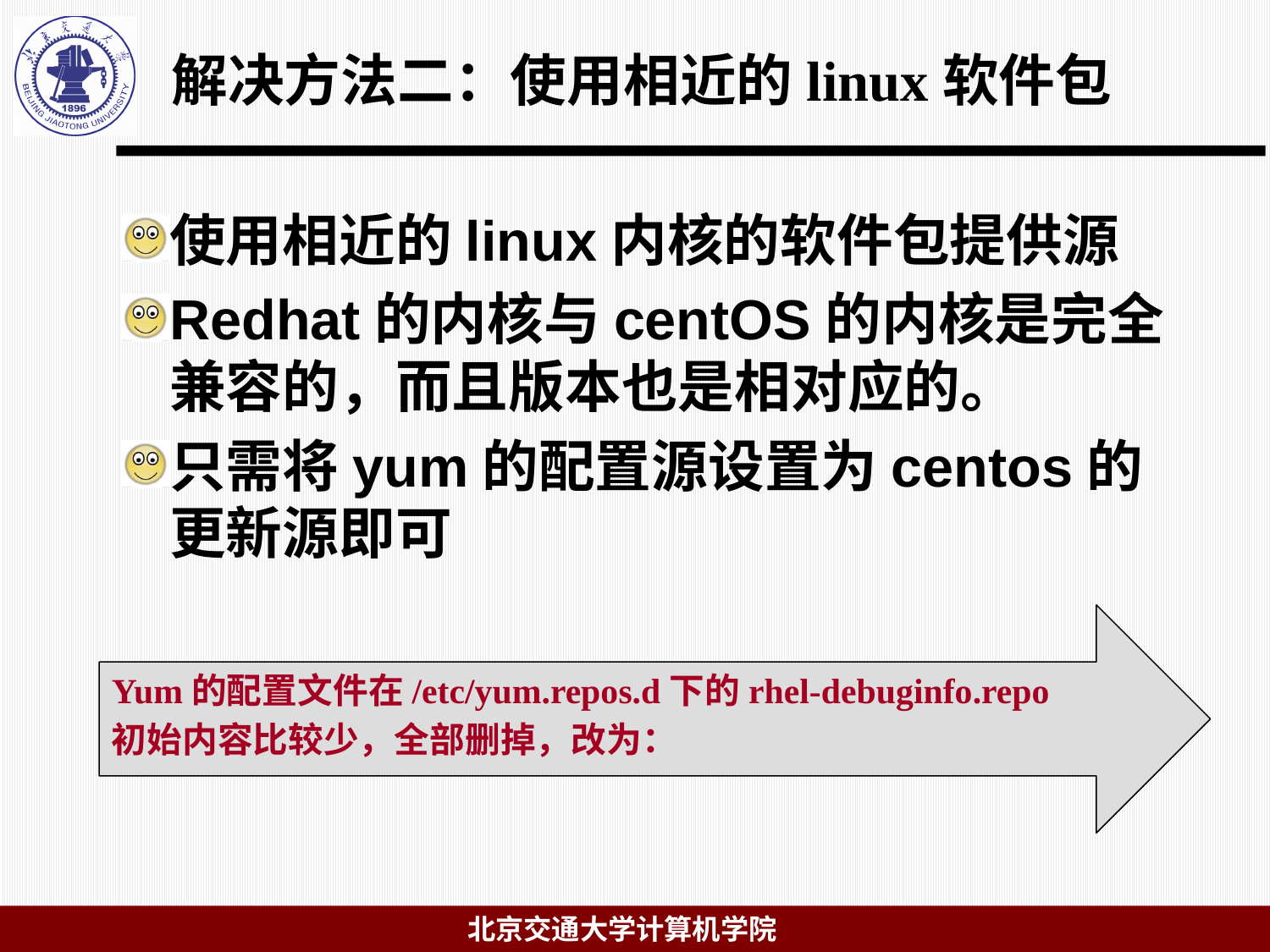

# 解决方法二：使用相近的linux软件包
使用相近的linux内核的软件包提供源
Redhat的内核与centOS的内核是完全兼容的，而且版本也是相对应的。
只需将yum的配置源设置为centos的更新源即可
Yum的配置文件在/etc/yum.repos.d下的rhel-debuginfo.repo
初始内容比较少，全部删掉，改为：